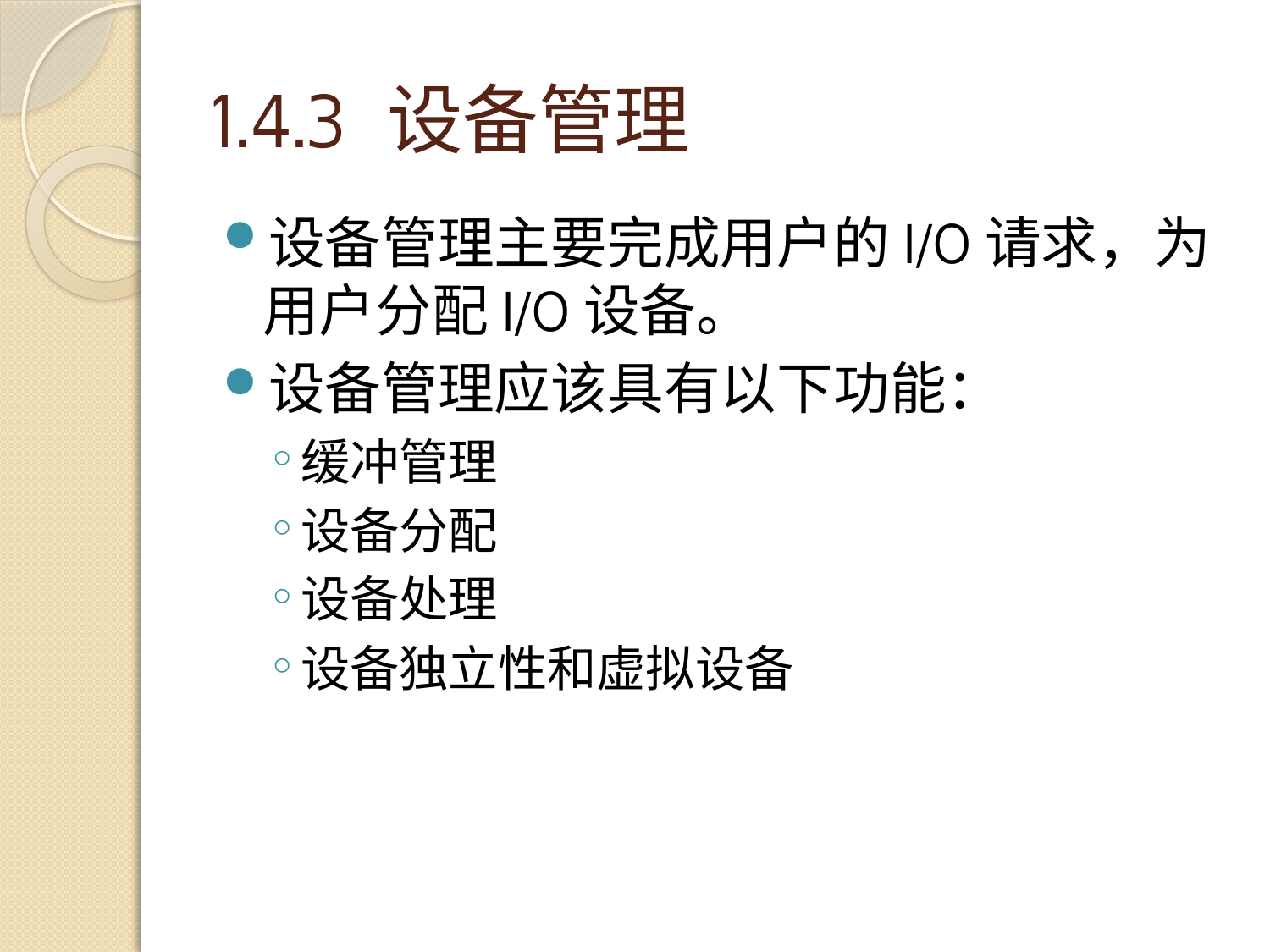

# 1.4.3 设备管理
设备管理主要完成用户的I/O请求，为用户分配I/O设备。
设备管理应该具有以下功能：
缓冲管理
设备分配
设备处理
设备独立性和虚拟设备